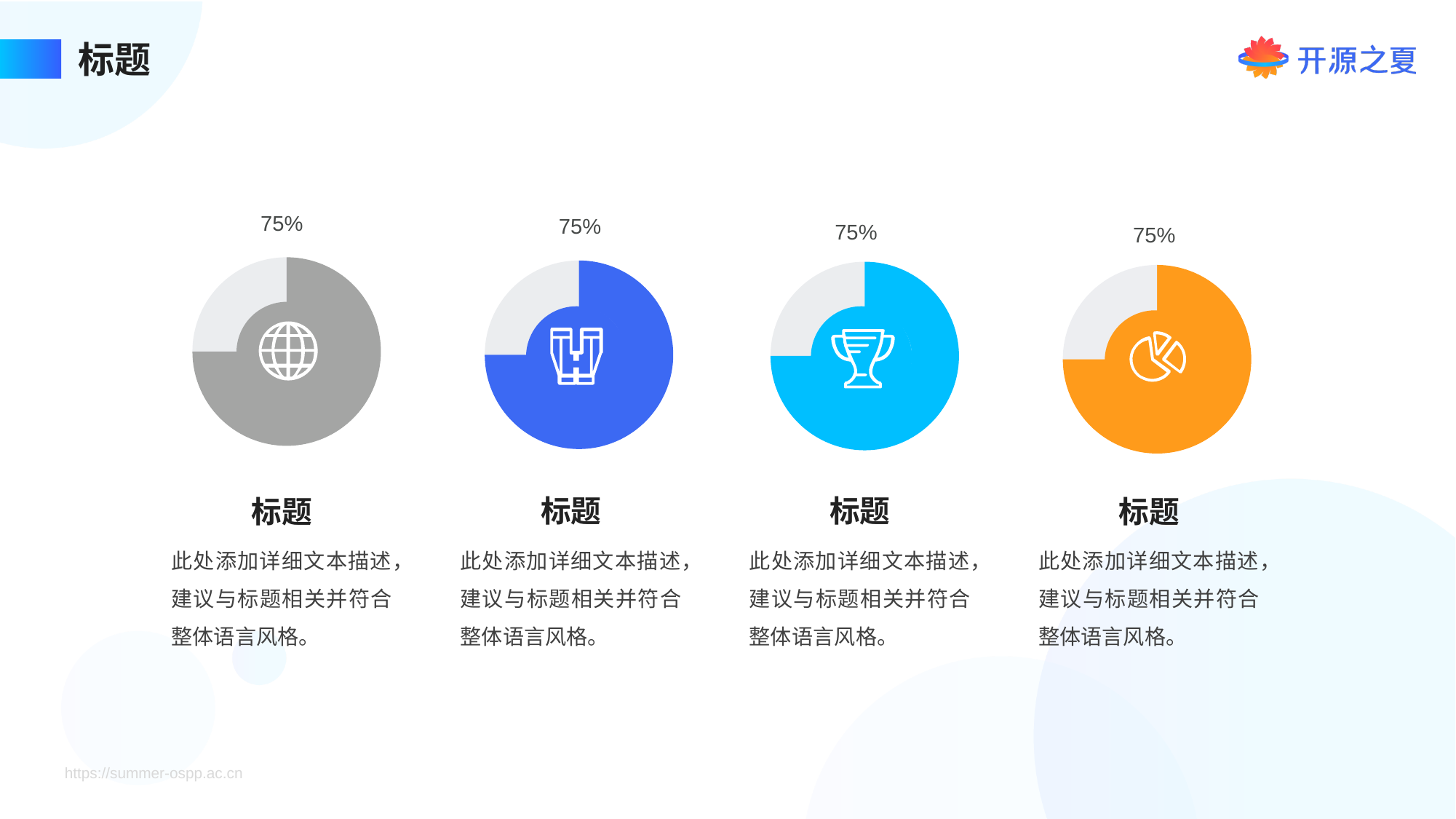

标题

### Chart

| Category | Sales |
|---|---|
| 1st Qtr | 75.0 |
| 2nd Qtr | 25.0 |

### Chart

| Category | Sales |
|---|---|
| 1st Qtr | 75.0 |
| 2nd Qtr | 25.0 |

### Chart

| Category | Sales |
|---|---|
| 1st Qtr | 75.0 |
| 2nd Qtr | 25.0 |
75%

### Chart

| Category | Sales |
|---|---|
| 1st Qtr | 75.0 |
| 2nd Qtr | 25.0 |
75%
75%
75%

标题
此处添加详细文本描述，
建议与标题相关并符合整体语言风格。
标题
此处添加详细文本描述，
建议与标题相关并符合整体语言风格。
标题
此处添加详细文本描述，
建议与标题相关并符合整体语言风格。
标题
此处添加详细文本描述，
建议与标题相关并符合整体语言风格。